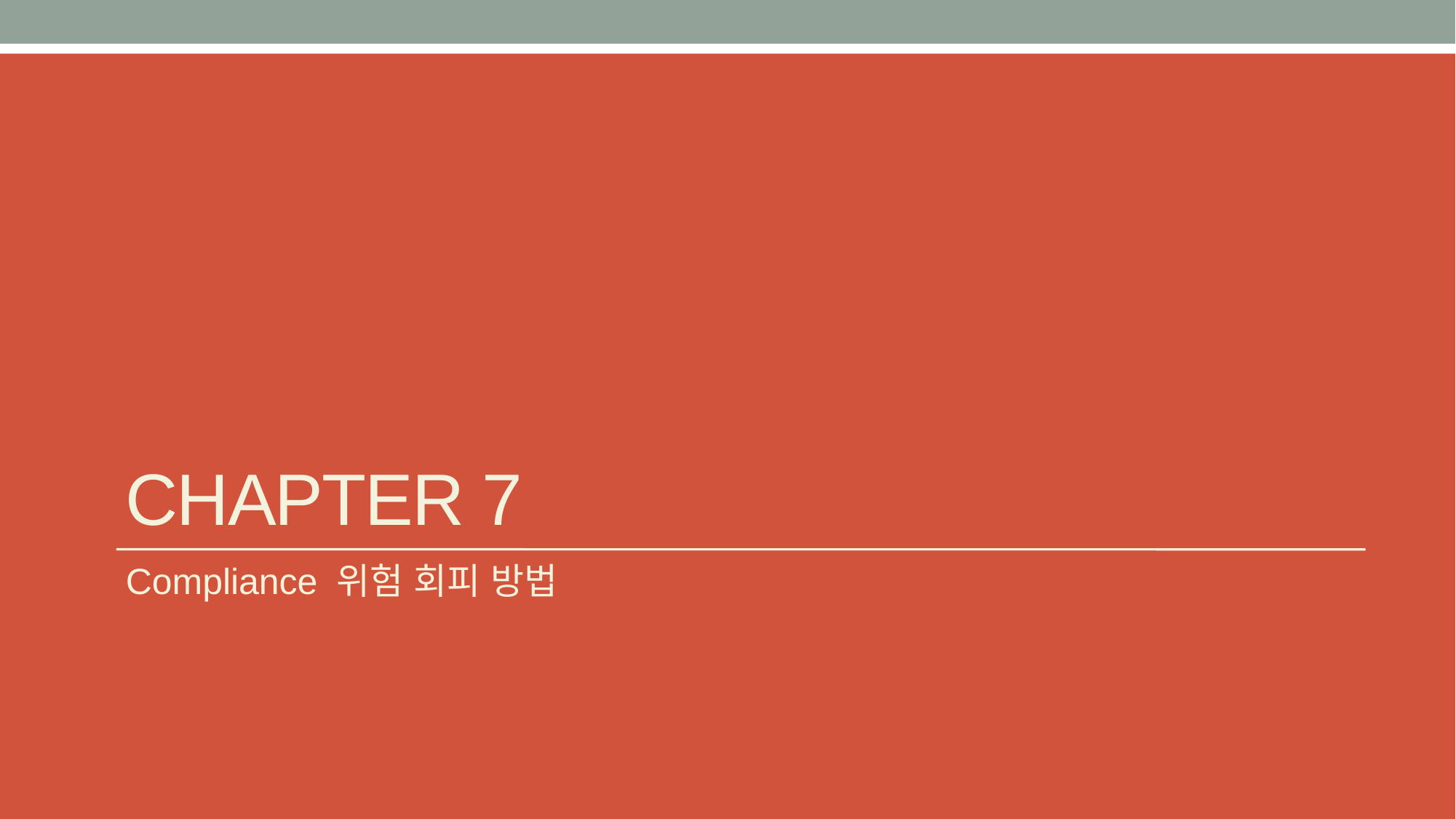

# Chapter 7
Compliance 위험 회피 방법